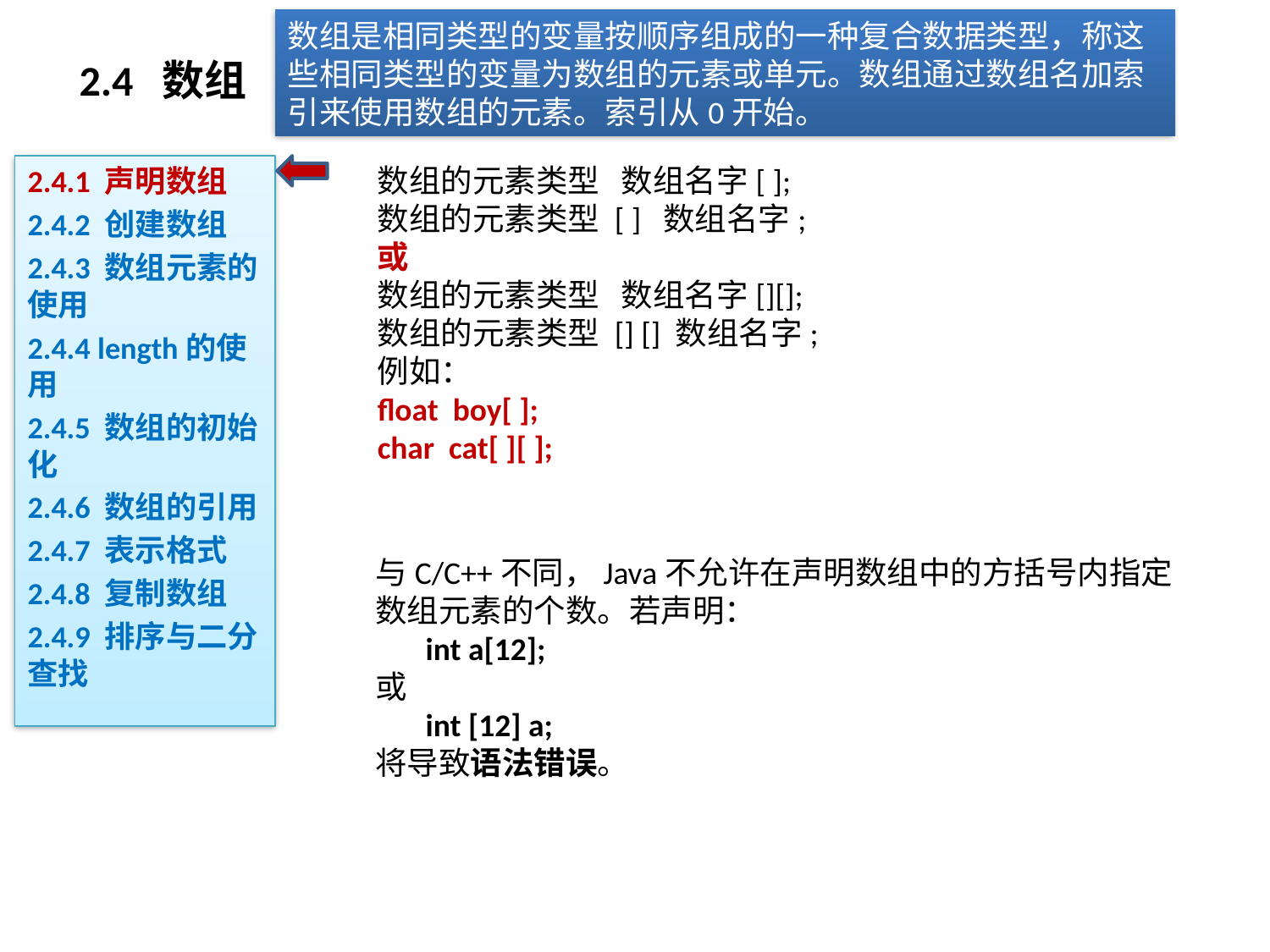

# 2.4  数组
数组是相同类型的变量按顺序组成的一种复合数据类型，称这些相同类型的变量为数组的元素或单元。数组通过数组名加索引来使用数组的元素。索引从0开始。
数组的元素类型   数组名字[ ];
数组的元素类型 [ ]  数组名字;
或
数组的元素类型   数组名字[][];
数组的元素类型 [] [] 数组名字;
例如：
float  boy[ ];
char  cat[ ][ ];
2.4.1 声明数组
2.4.2 创建数组
2.4.3 数组元素的使用
2.4.4 length的使用
2.4.5 数组的初始化
2.4.6 数组的引用
2.4.7 表示格式
2.4.8 复制数组
2.4.9 排序与二分查找

与C/C++不同，Java不允许在声明数组中的方括号内指定数组元素的个数。若声明：
       int a[12];
或
       int [12] a;
将导致语法错误。